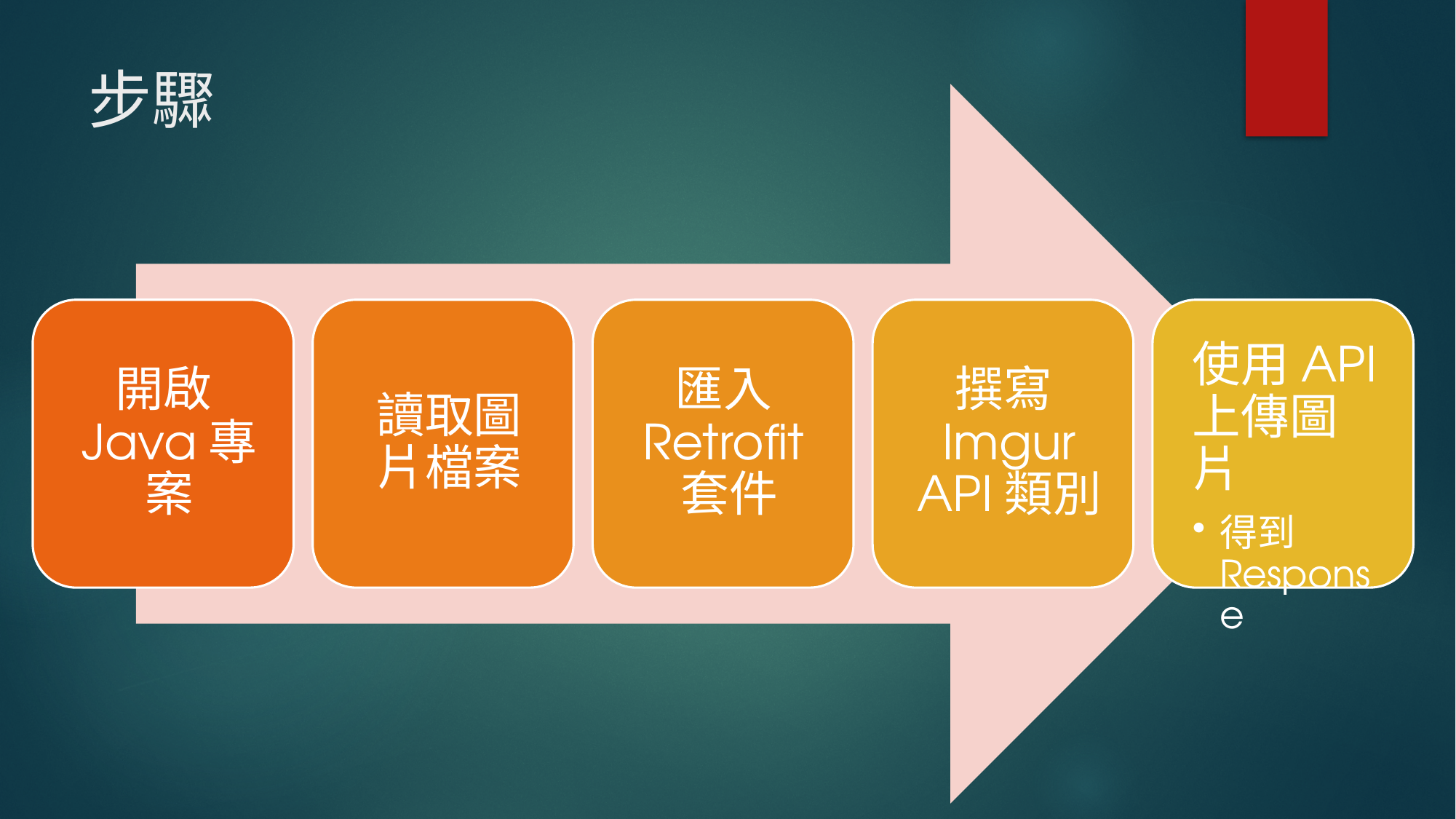

# 步驟
開啟Java專案
讀取圖片檔案
匯入Retrofit套件
撰寫Imgur API類別
使用API上傳圖片
得到Response